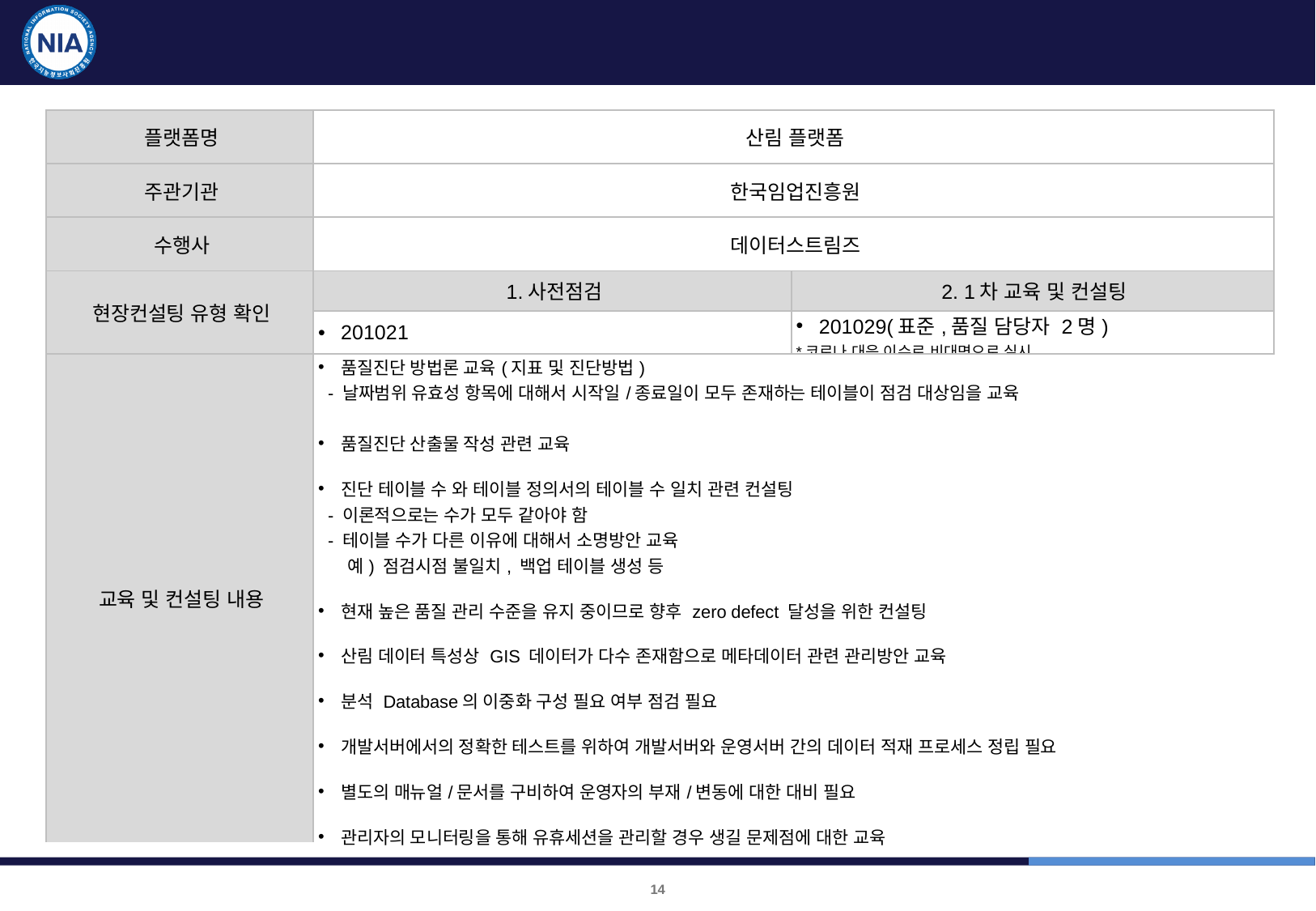

산림플랫폼 교육 및 컨설팅 결과
| 플랫폼명 | 산림 플랫폼 |  |
| --- | --- | --- |
| 주관기관 | 한국임업진흥원 |  |
| 수행사 | 데이터스트림즈 |  |
| 현장컨설팅 유형 확인 | 1.사전점검 | 2. 1차 교육 및 컨설팅 |
|  | 201021 | 201029(표준,품질 담당자 2명) \*코로나 대응 이슈로 비대면으로 실시 |
| 교육 및 컨설팅 내용 | 품질진단 방법론 교육(지표 및 진단방법) - 날짜범위 유효성 항목에 대해서 시작일/종료일이 모두 존재하는 테이블이 점검 대상임을 교육 품질진단 산출물 작성 관련 교육 진단 테이블 수 와 테이블 정의서의 테이블 수 일치 관련 컨설팅 - 이론적으로는 수가 모두 같아야 함 - 테이블 수가 다른 이유에 대해서 소명방안 교육 예) 점검시점 불일치, 백업 테이블 생성 등 현재 높은 품질 관리 수준을 유지 중이므로 향후 zero defect 달성을 위한 컨설팅 산림 데이터 특성상 GIS 데이터가 다수 존재함으로 메타데이터 관련 관리방안 교육 분석 Database의 이중화 구성 필요 여부 점검 필요 개발서버에서의 정확한 테스트를 위하여 개발서버와 운영서버 간의 데이터 적재 프로세스 정립 필요 별도의 매뉴얼/문서를 구비하여 운영자의 부재/변동에 대한 대비 필요 관리자의 모니터링을 통해 유휴세션을 관리할 경우 생길 문제점에 대한 교육 |  |